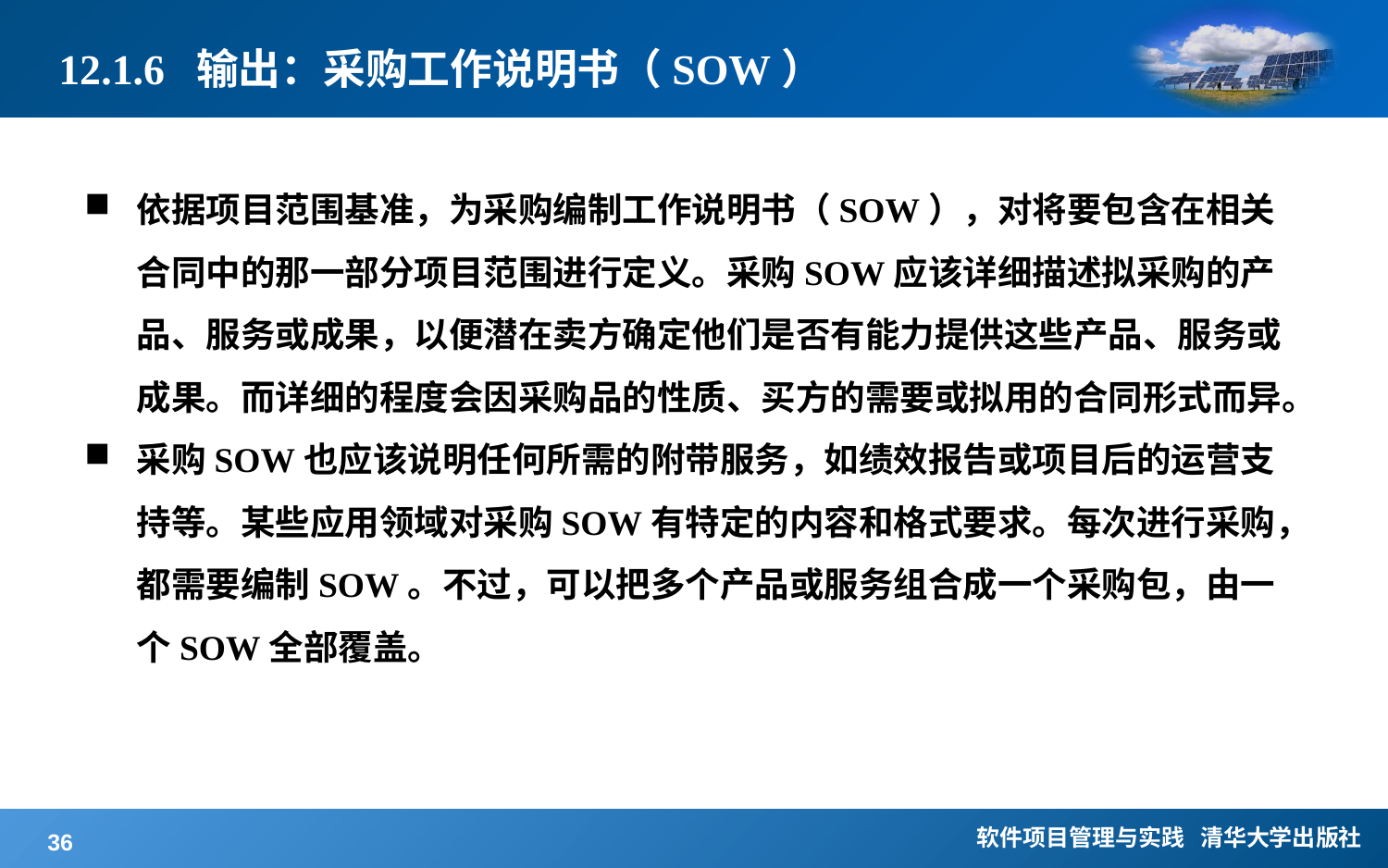

# 12.1.6  输出：采购工作说明书（SOW）
依据项目范围基准，为采购编制工作说明书（SOW），对将要包含在相关合同中的那一部分项目范围进行定义。采购SOW应该详细描述拟采购的产品、服务或成果，以便潜在卖方确定他们是否有能力提供这些产品、服务或成果。而详细的程度会因采购品的性质、买方的需要或拟用的合同形式而异。
采购SOW也应该说明任何所需的附带服务，如绩效报告或项目后的运营支持等。某些应用领域对采购SOW有特定的内容和格式要求。每次进行采购，都需要编制SOW。不过，可以把多个产品或服务组合成一个采购包，由一个SOW全部覆盖。